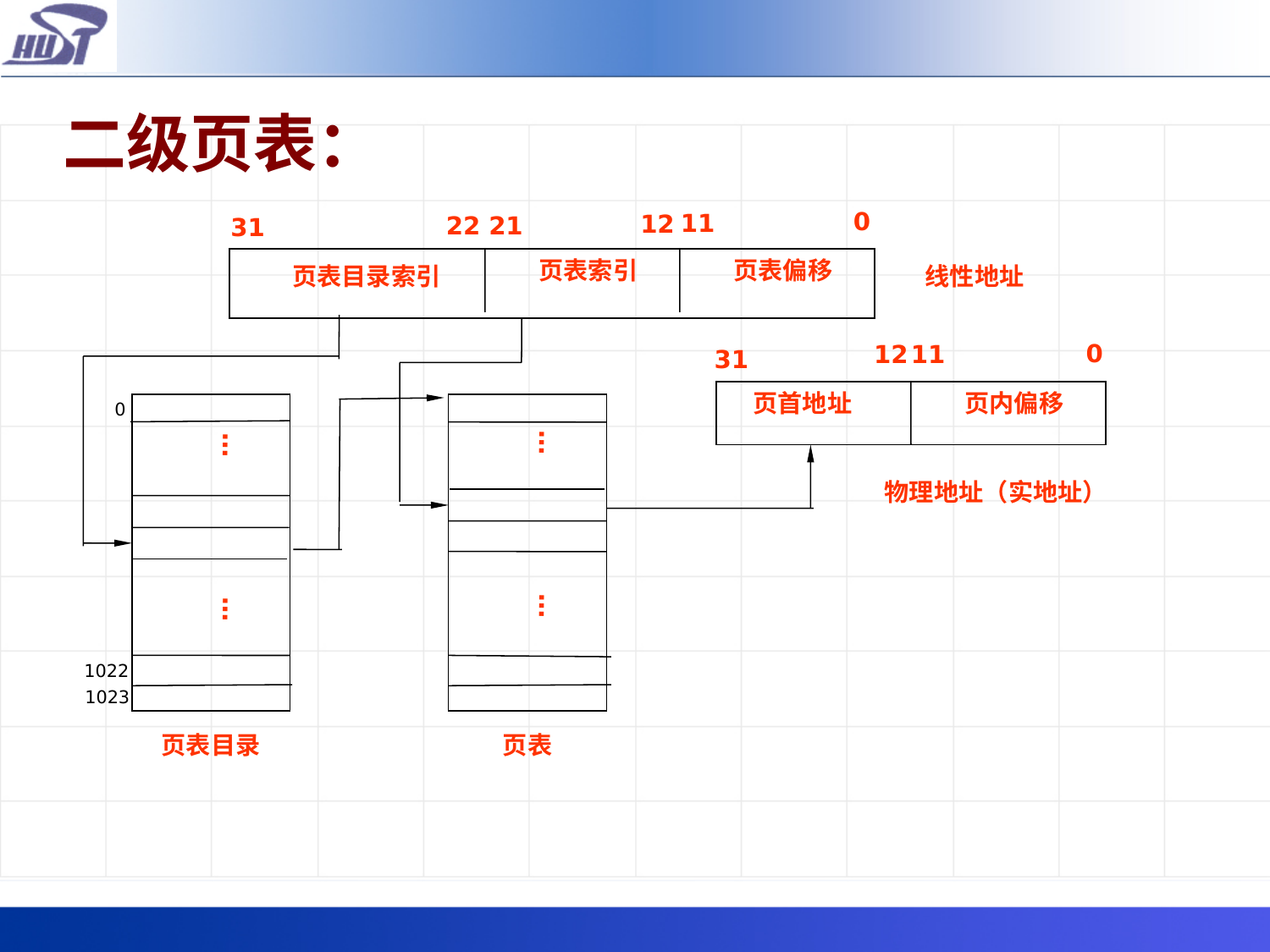

# 二级页表：
0
11
12
22
21
31

页表索引

页表偏移
页表目录索引
线性地址

0
12
11
31

页首地址

页内偏移

…
…

物理地址（实地址）

…
…

页表目录
页表
0

1022
1023